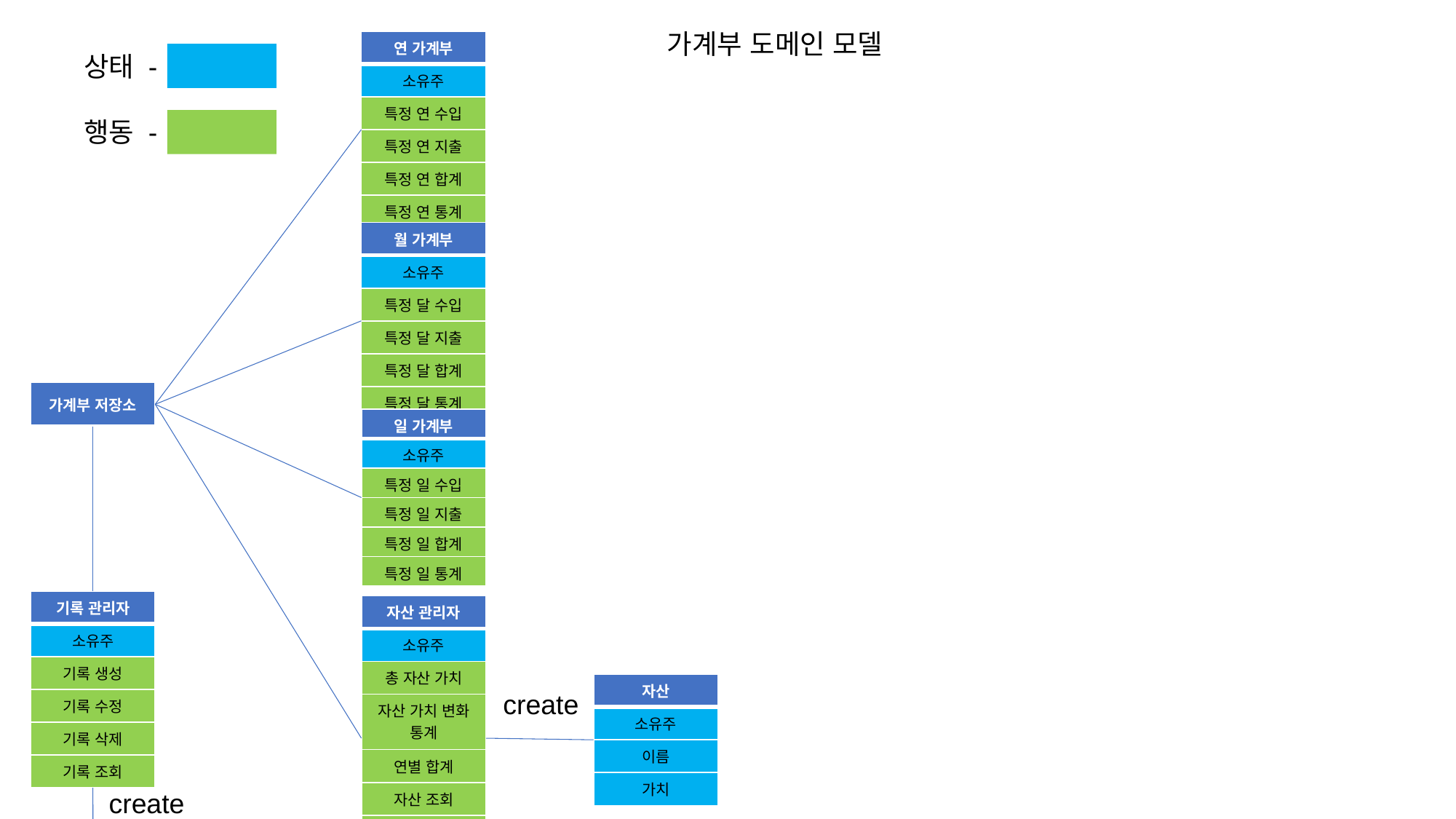

가계부 도메인 모델
| 연 가계부 |
| --- |
| 소유주 |
| 특정 연 수입 |
| 특정 연 지출 |
| 특정 연 합계 |
| 특정 연 통계 |

상태 -

행동 -

| 월 가계부 |
| --- |
| 소유주 |
| 특정 달 수입 |
| 특정 달 지출 |
| 특정 달 합계 |
| 특정 달 통계 |
| 가계부 저장소 |
| --- |
| 일 가계부 |
| --- |
| 소유주 |
| 특정 일 수입 |
| 특정 일 지출 |
| 특정 일 합계 |
| 특정 일 통계 |
| 기록 관리자 |
| --- |
| 소유주 |
| 기록 생성 |
| 기록 수정 |
| 기록 삭제 |
| 기록 조회 |
| 자산 관리자 |
| --- |
| 소유주 |
| 총 자산 가치 |
| 자산 가치 변화 통계 |
| 연별 합계 |
| 자산 조회 |
| 자산 추가 |
| 자산 삭제 |
| 자산 |
| --- |
| 소유주 |
| 이름 |
| 가치 |
create
create
| 기록 |
| --- |
| 소유주 |
| 언제 |
| 어디서 |
| 무엇을 |
| 왜 |
| 카테고리 |